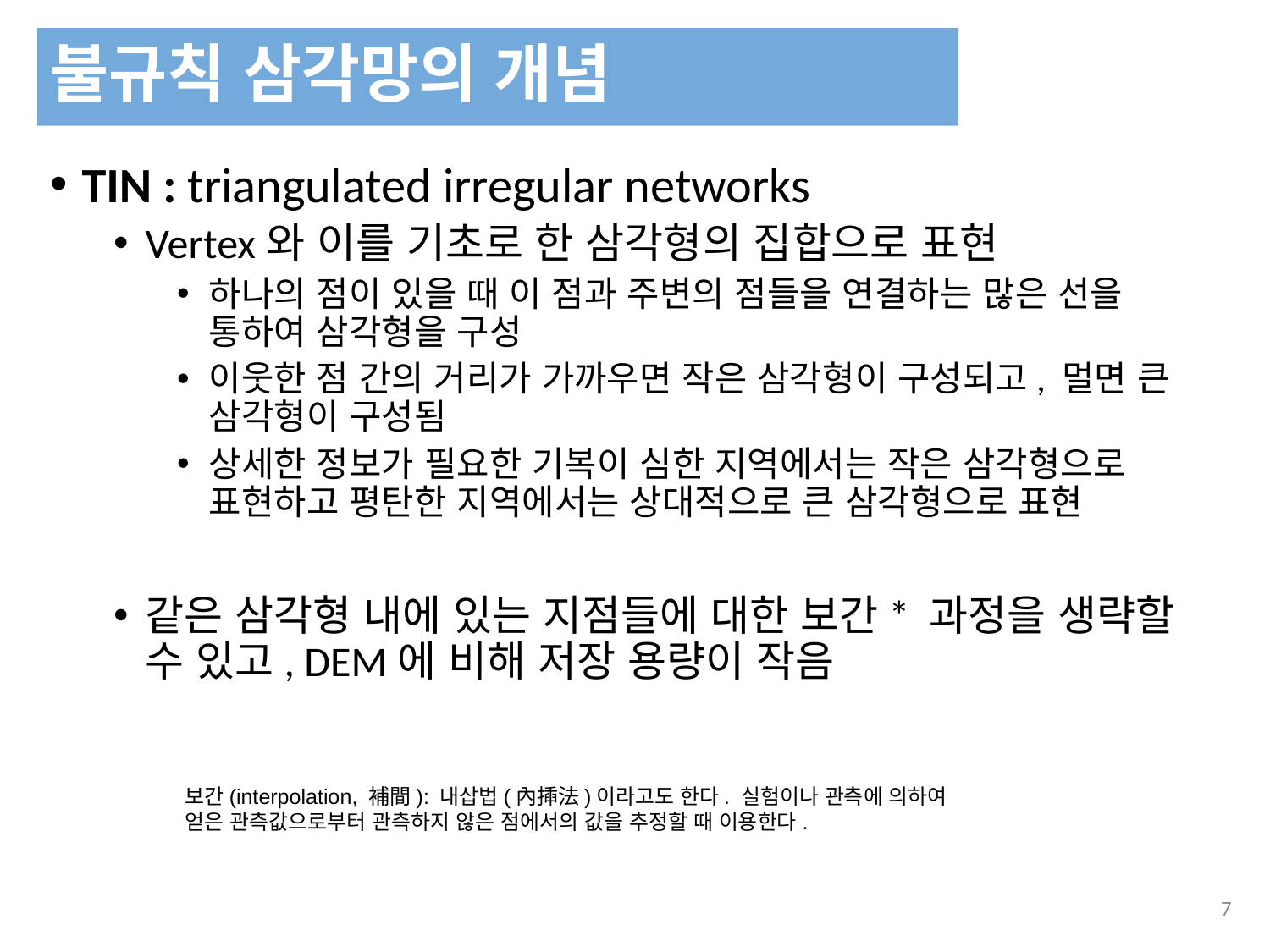

불규칙 삼각망의 개념
TIN : triangulated irregular networks
Vertex와 이를 기초로 한 삼각형의 집합으로 표현
하나의 점이 있을 때 이 점과 주변의 점들을 연결하는 많은 선을 통하여 삼각형을 구성
이웃한 점 간의 거리가 가까우면 작은 삼각형이 구성되고, 멀면 큰 삼각형이 구성됨
상세한 정보가 필요한 기복이 심한 지역에서는 작은 삼각형으로 표현하고 평탄한 지역에서는 상대적으로 큰 삼각형으로 표현

같은 삼각형 내에 있는 지점들에 대한 보간* 과정을 생략할 수 있고, DEM에 비해 저장 용량이 작음
보간(interpolation, 補間): 내삽법(內揷法)이라고도 한다. 실험이나 관측에 의하여 얻은 관측값으로부터 관측하지 않은 점에서의 값을 추정할 때 이용한다.
7